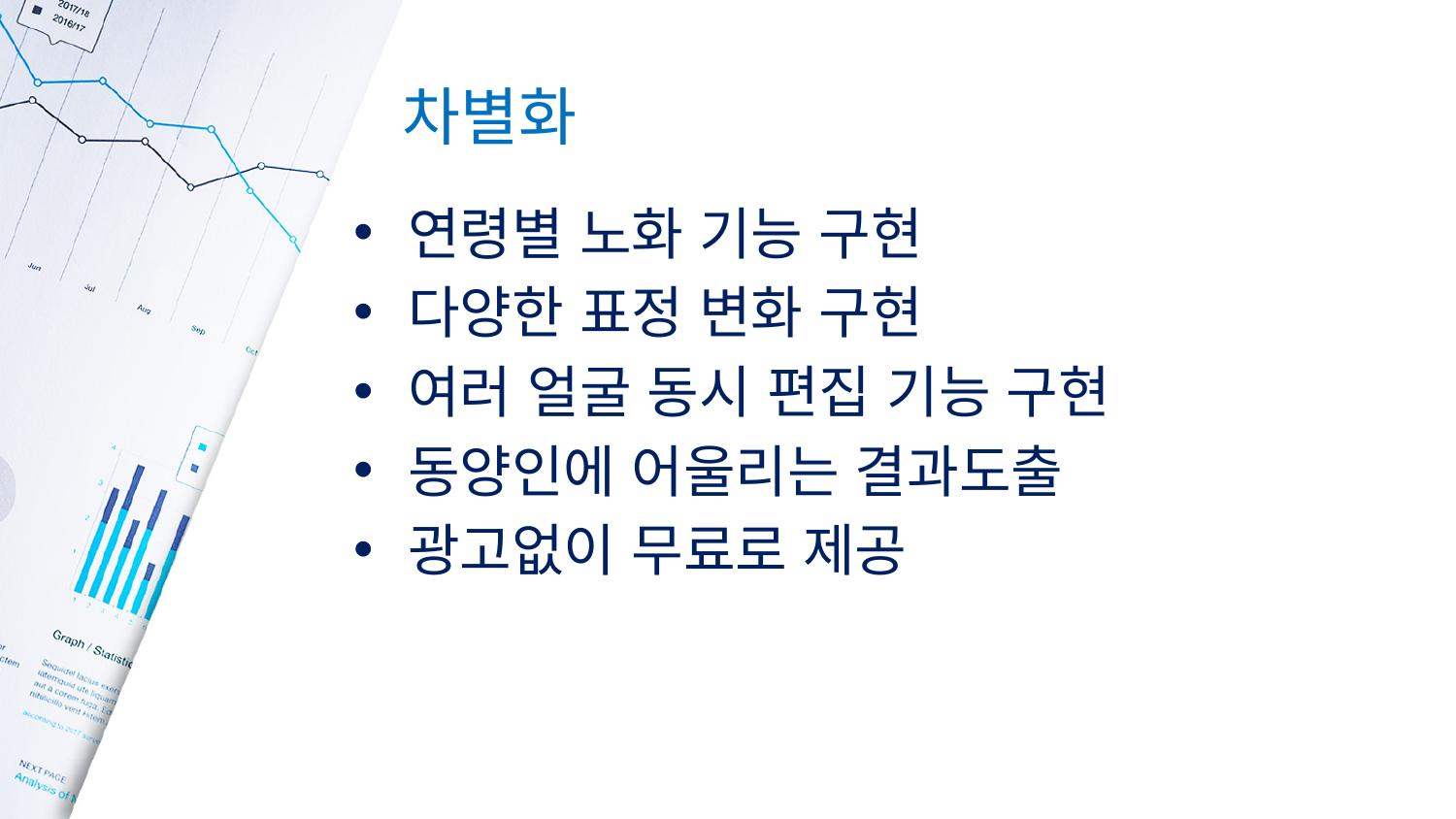

# 차별화
연령별 노화 기능 구현
다양한 표정 변화 구현
여러 얼굴 동시 편집 기능 구현
동양인에 어울리는 결과도출
광고없이 무료로 제공